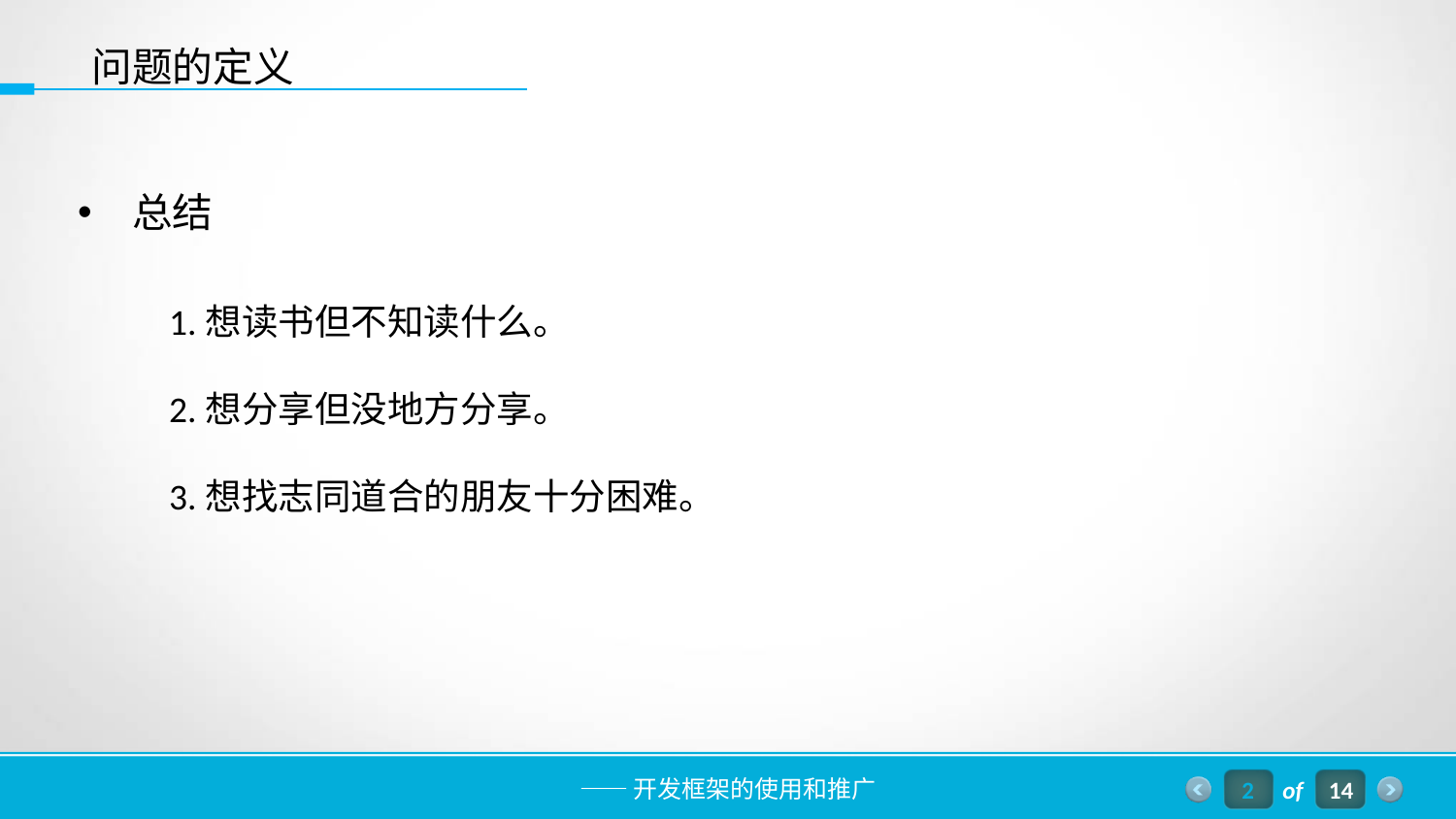

问题的定义

总结
1.想读书但不知读什么。

2.想分享但没地方分享。

3.想找志同道合的朋友十分困难。
2